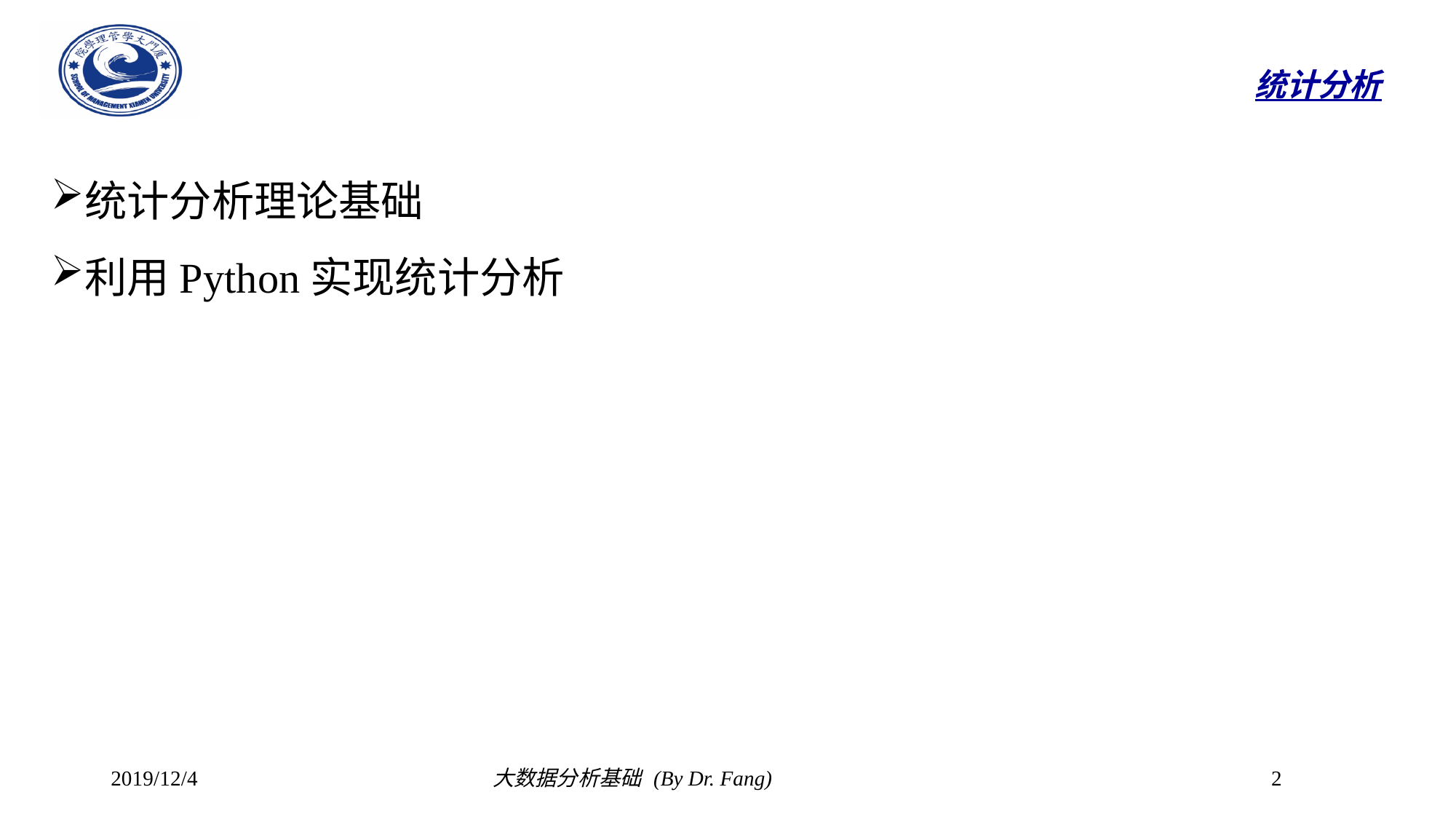

# 统计分析
统计分析理论基础
利用Python实现统计分析
2019/12/4
大数据分析基础 (By Dr. Fang)
2